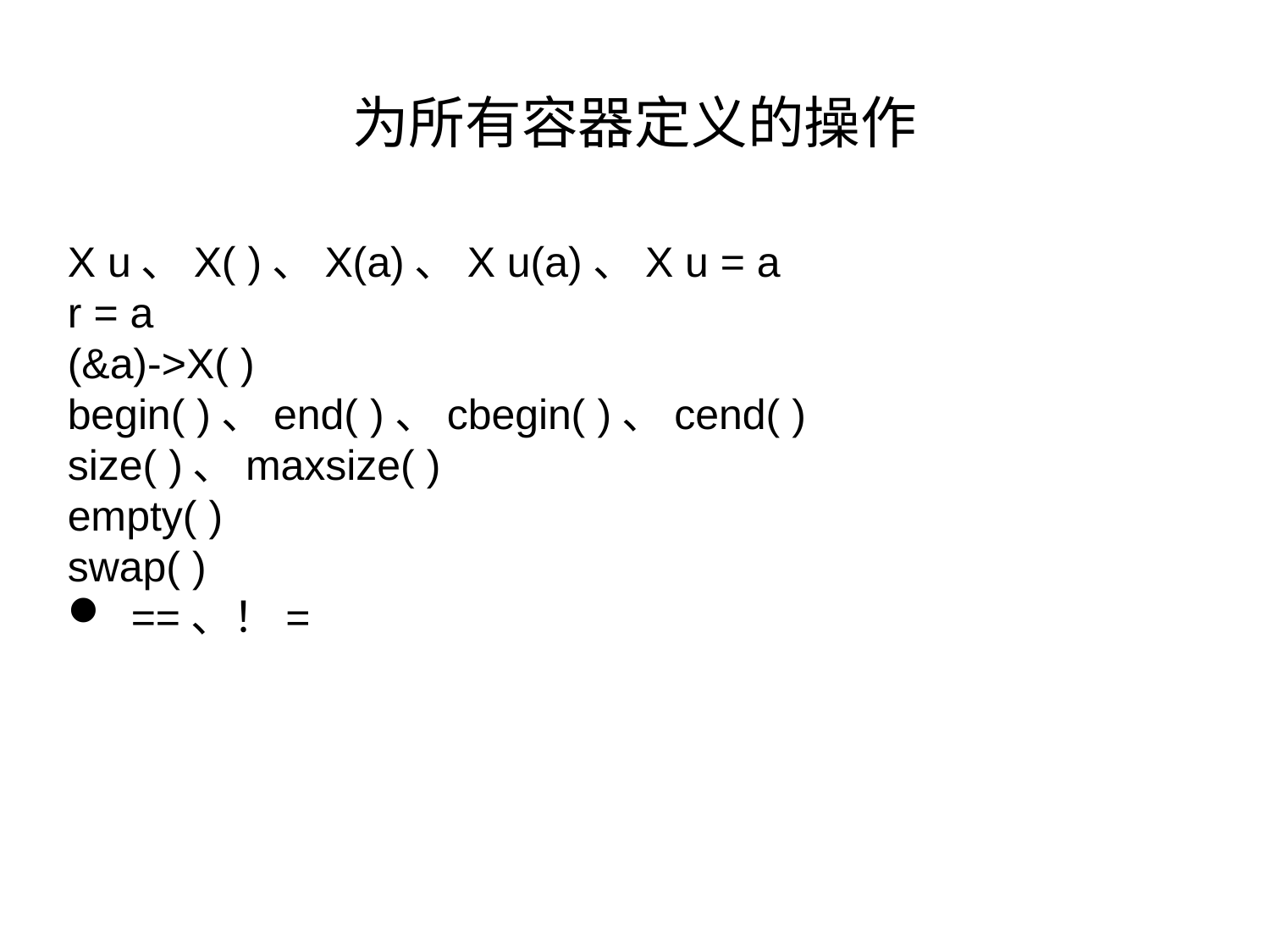

为所有容器定义的操作
X u、X( )、X(a)、X u(a)、X u = a
r = a
(&a)->X( )
begin( )、end( )、cbegin( )、cend( )
size( )、maxsize( )
empty( )
swap( )
==、！=